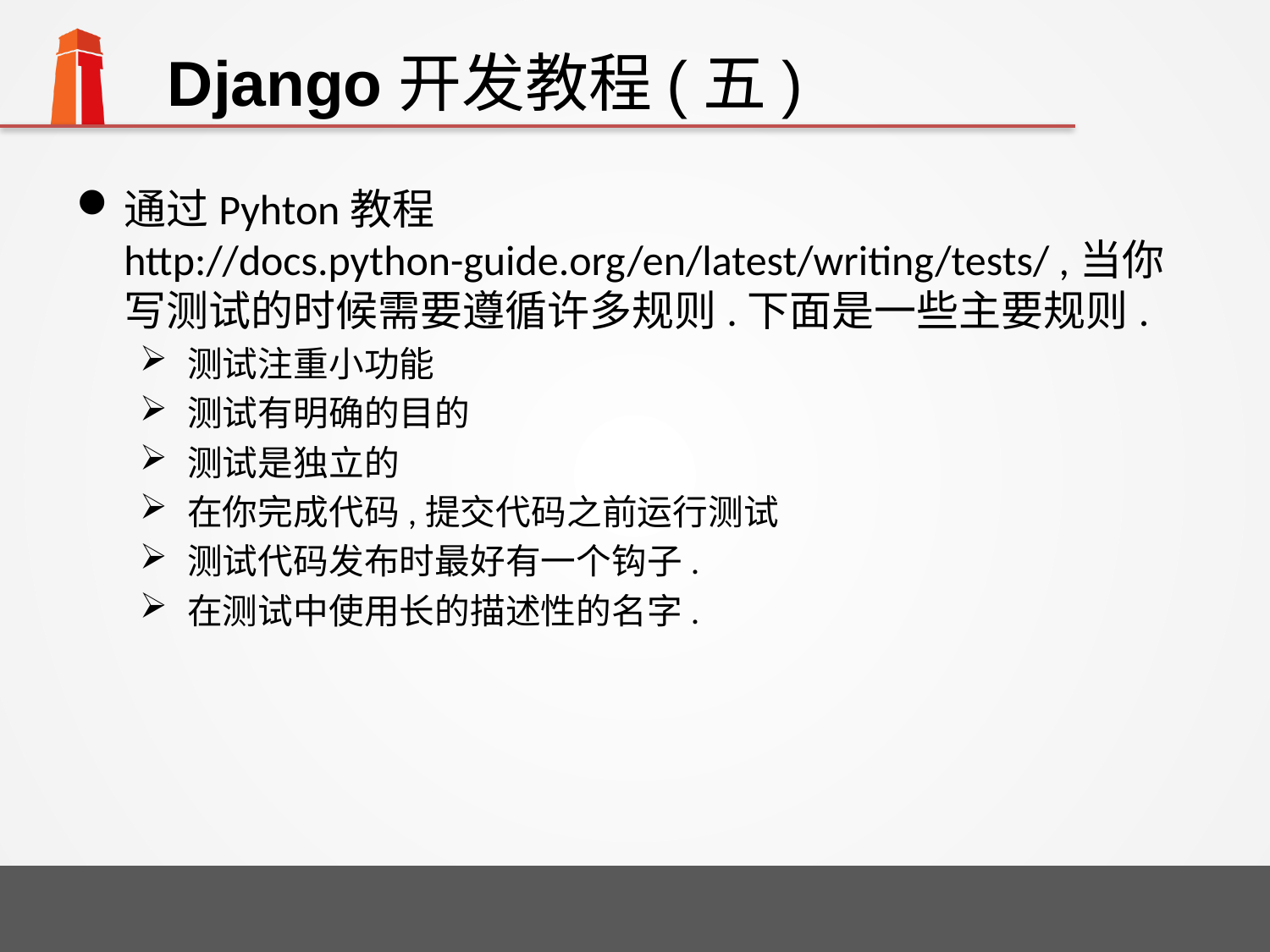

# Django开发教程(五)
通过Pyhton教程 http://docs.python-guide.org/en/latest/writing/tests/ ,当你写测试的时候需要遵循许多规则.下面是一些主要规则.
测试注重小功能
测试有明确的目的
测试是独立的
在你完成代码,提交代码之前运行测试
测试代码发布时最好有一个钩子.
在测试中使用长的描述性的名字.